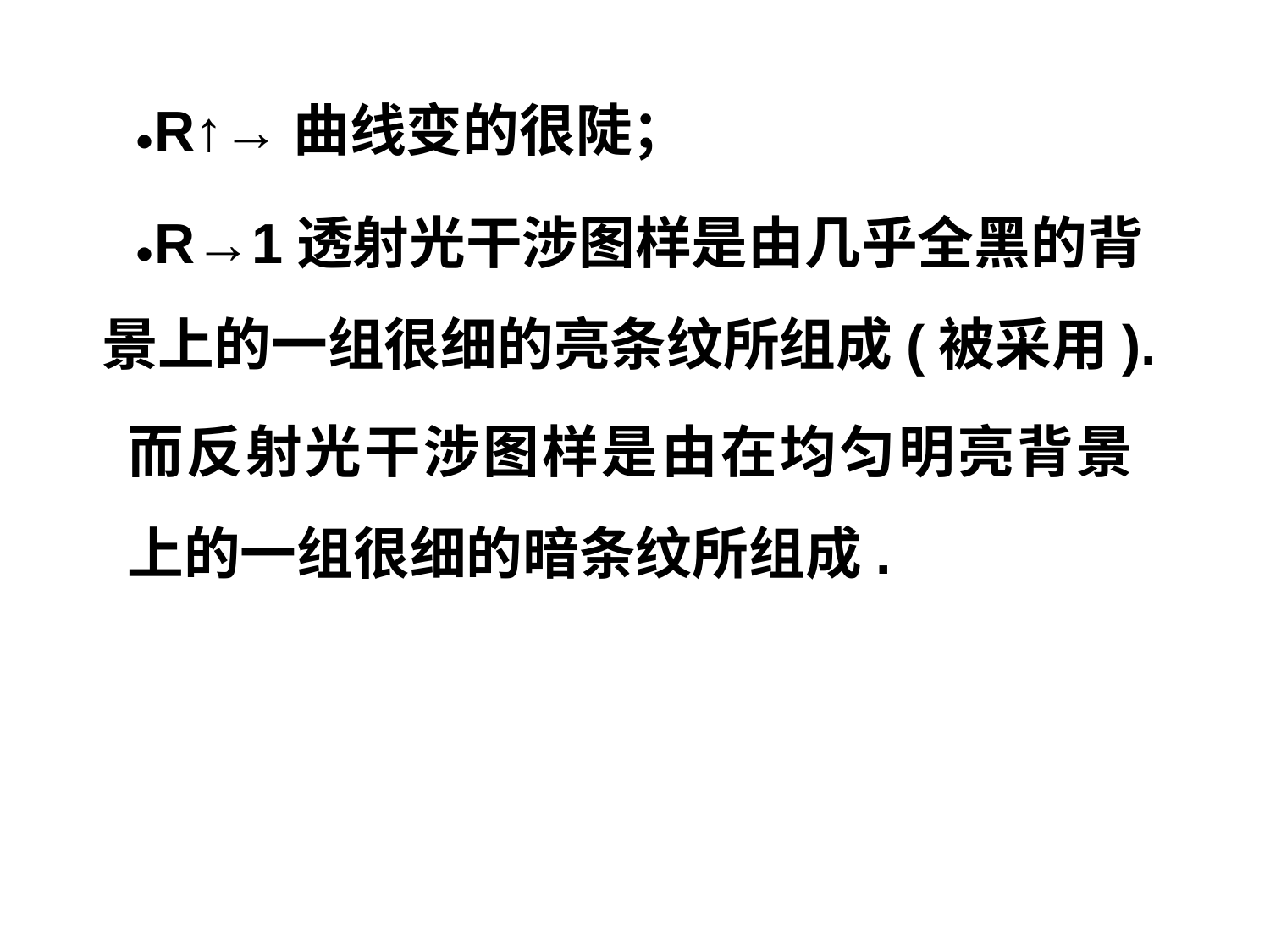

●R↑→曲线变的很陡；
●R→1透射光干涉图样是由几乎全黑的背
景上的一组很细的亮条纹所组成(被采用).
而反射光干涉图样是由在均匀明亮背景上的一组很细的暗条纹所组成.